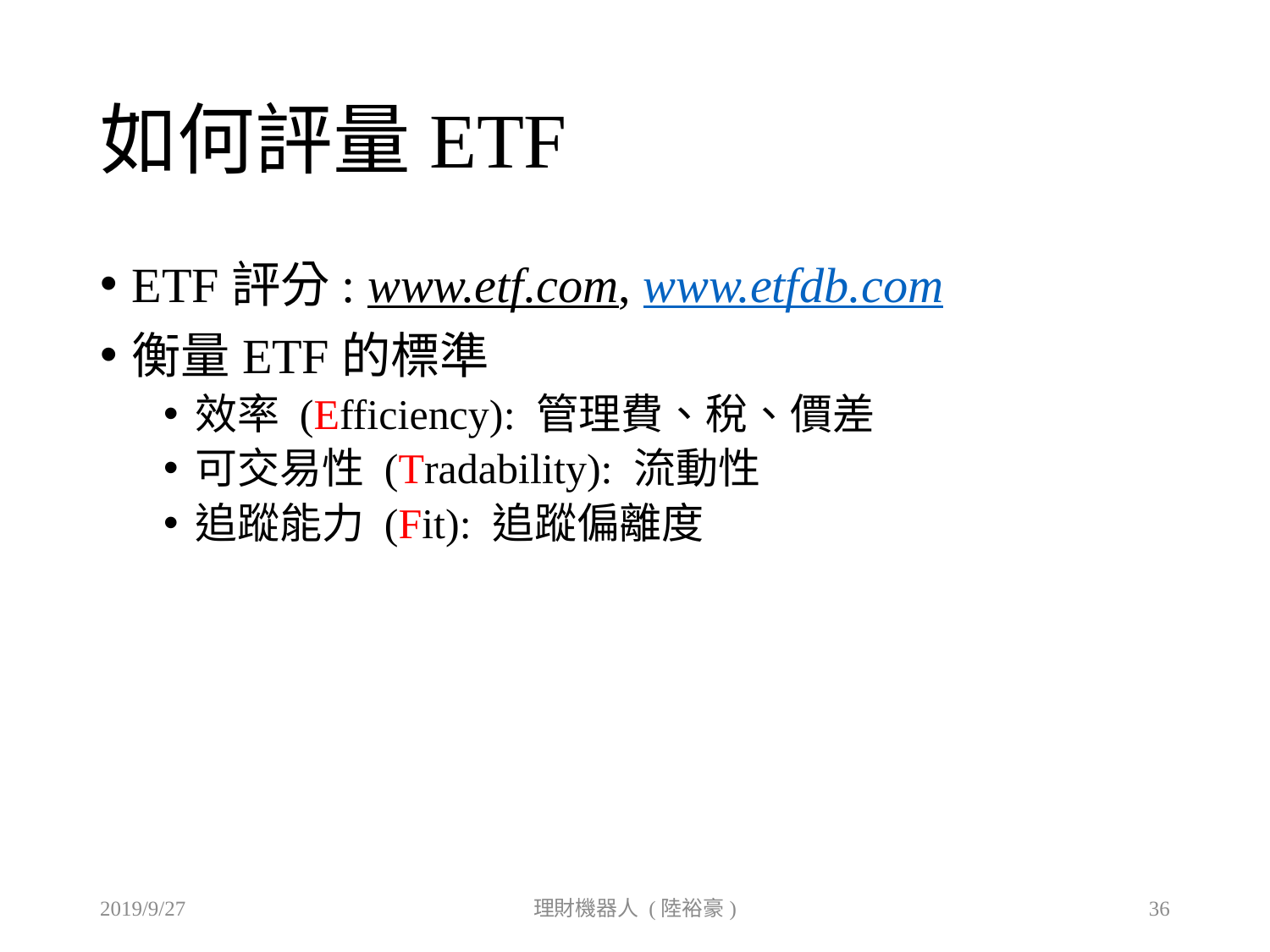

# 如何評量ETF
ETF評分: www.etf.com, www.etfdb.com
衡量ETF的標準
效率 (Efficiency): 管理費、稅、價差
可交易性 (Tradability): 流動性
追蹤能力 (Fit): 追蹤偏離度

2019/9/27
理財機器人 (陸裕豪)
36